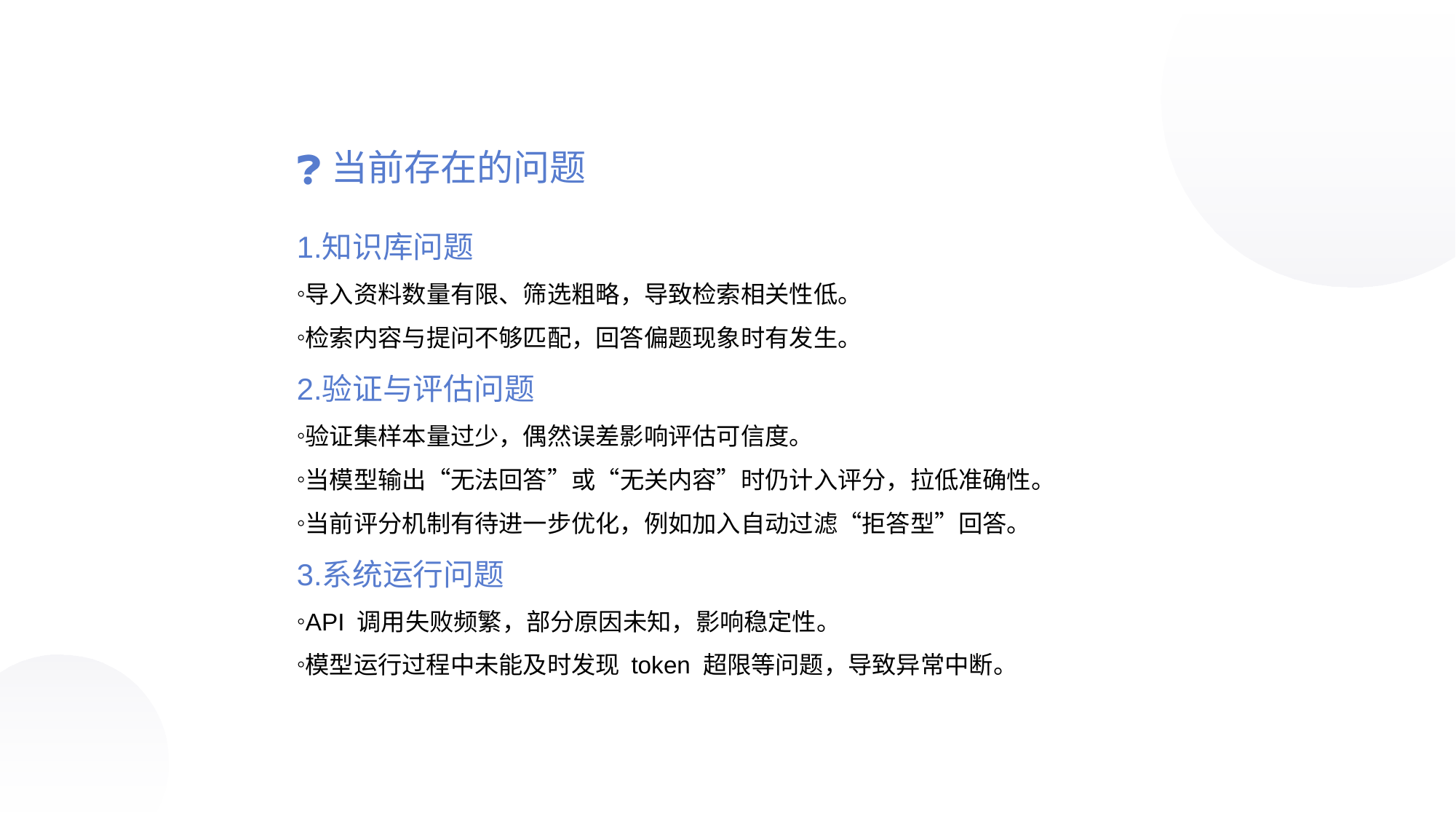

❓当前存在的问题
知识库问题
导入资料数量有限、筛选粗略，导致检索相关性低。
检索内容与提问不够匹配，回答偏题现象时有发生。
验证与评估问题
验证集样本量过少，偶然误差影响评估可信度。
当模型输出“无法回答”或“无关内容”时仍计入评分，拉低准确性。
当前评分机制有待进一步优化，例如加入自动过滤“拒答型”回答。
系统运行问题
API 调用失败频繁，部分原因未知，影响稳定性。
模型运行过程中未能及时发现 token 超限等问题，导致异常中断。